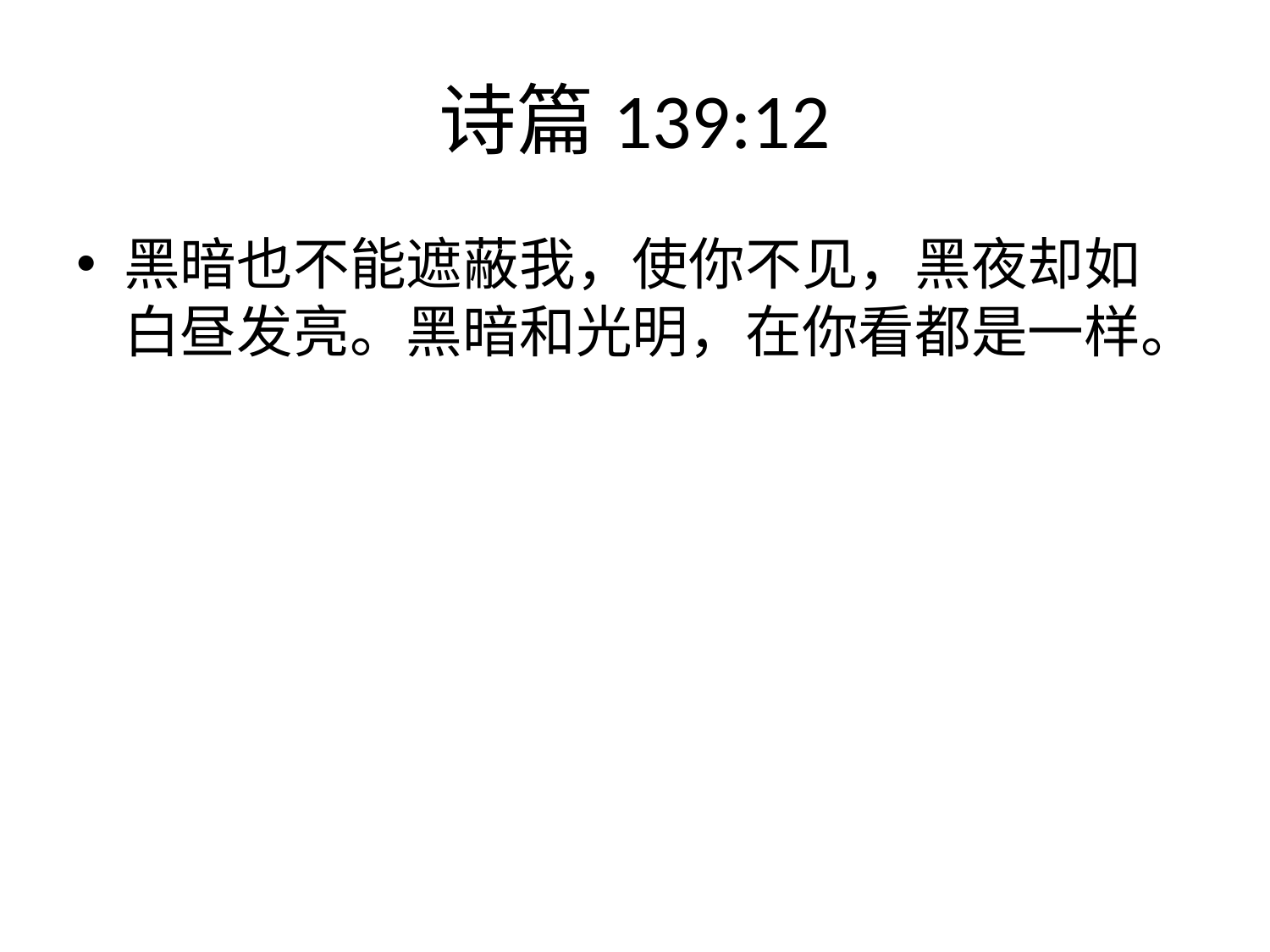

# 诗篇139:12
黑暗也不能遮蔽我，使你不见，黑夜却如白昼发亮。黑暗和光明，在你看都是一样。